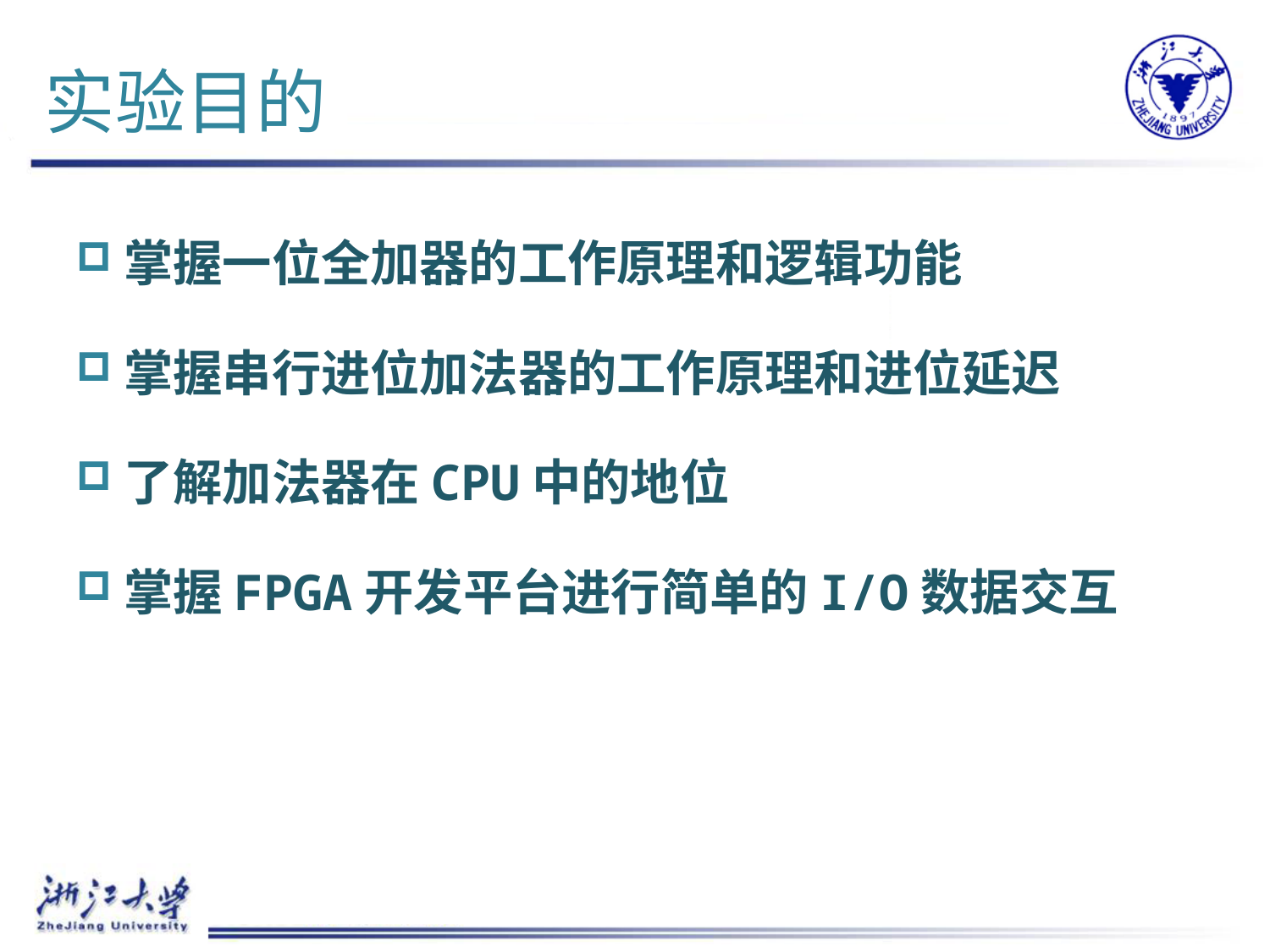

# 实验目的
掌握一位全加器的工作原理和逻辑功能
掌握串行进位加法器的工作原理和进位延迟
了解加法器在CPU中的地位
掌握FPGA开发平台进行简单的I/O数据交互